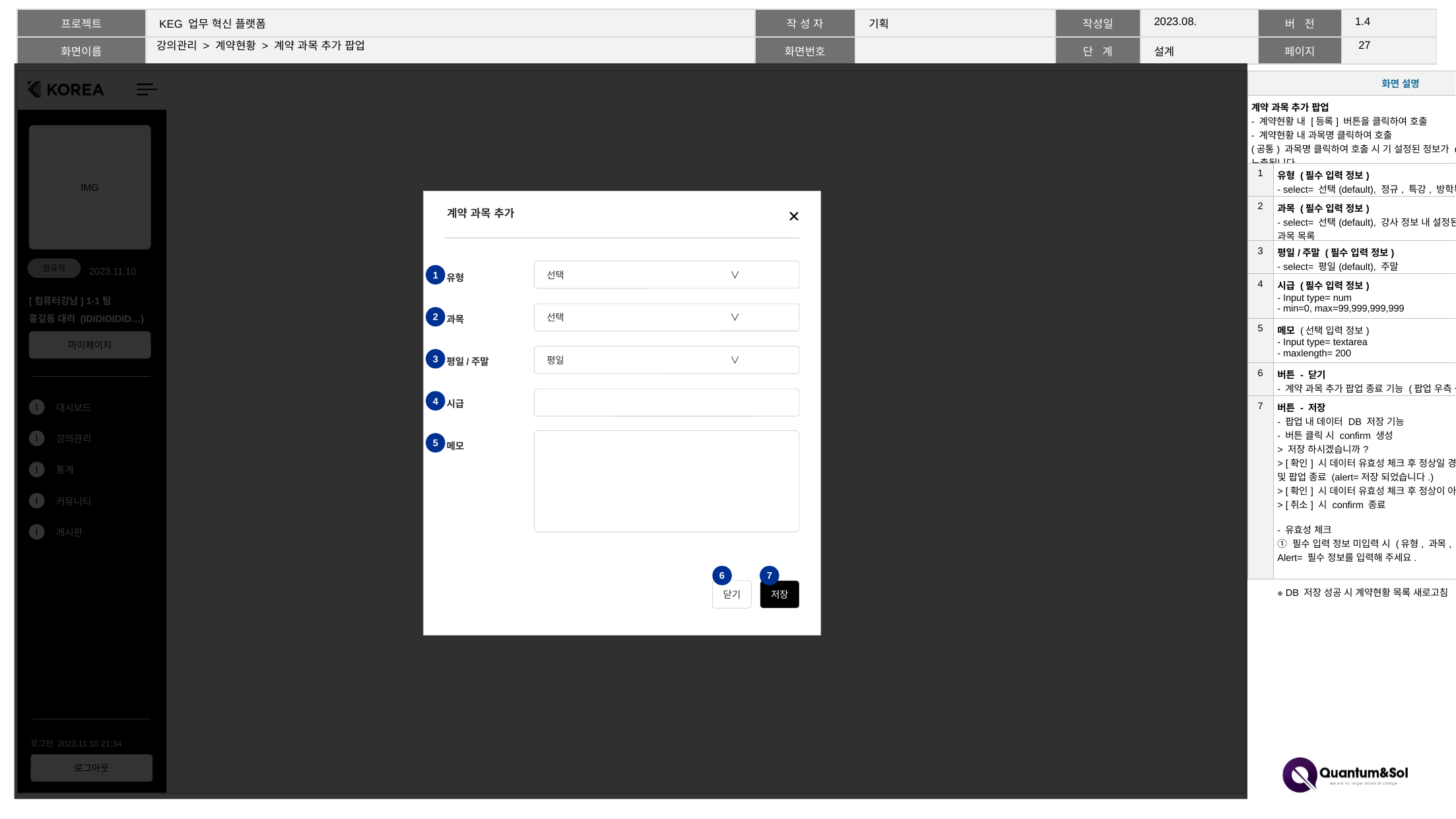

27

# 강의관리 > 계약현황 > 계약 과목 추가 팝업

| 화면 설명 |  |
| --- | --- |
| 계약 과목 추가 팝업 - 계약현황 내 [등록] 버튼을 클릭하여 호출 - 계약현황 내 과목명 클릭하여 호출 (공통) 과목명 클릭하여 호출 시 기 설정된 정보가 default 상태로 노출됩니다. |  |
| 1 | 유형 (필수 입력 정보) - select= 선택(default), 정규, 특강, 방학특강 |
| 2 | 과목 (필수 입력 정보) - select= 선택(default), 강사 정보 내 설정된 지점/학과로 설정된 과목 목록 |
| 3 | 평일/주말 (필수 입력 정보) - select= 평일(default), 주말 |
| 4 | 시급 (필수 입력 정보) - Input type= num - min=0, max=99,999,999,999 |
| 5 | 메모 (선택 입력 정보) - Input type= textarea - maxlength= 200 |
| 6 | 버튼 - 닫기 - 계약 과목 추가 팝업 종료 기능 (팝업 우측 상단 X 동일) |
| 7 | 버튼 - 저장 - 팝업 내 데이터 DB 저장 기능 - 버튼 클릭 시 confirm 생성 > 저장 하시겠습니까? > [확인] 시 데이터 유효성 체크 후 정상일 경우 DB 저장 후 alert 및 팝업 종료 (alert=저장 되었습니다.) > [확인] 시 데이터 유효성 체크 후 정상이 아닐 시 alert > [취소] 시 confirm 종료 - 유효성 체크 ① 필수 입력 정보 미입력 시 (유형, 과목, 평일/주말, 시급) Alert= 필수 정보를 입력해 주세요. ※ DB 저장 성공 시 계약현황 목록 새로고침 |
계약 과목 추가
유형
과목
평일/주말
시급
메모
선택                                                               ∨
1
선택                                                               ∨
2
평일                                                               ∨
3

4

5
6
7
닫기
저장